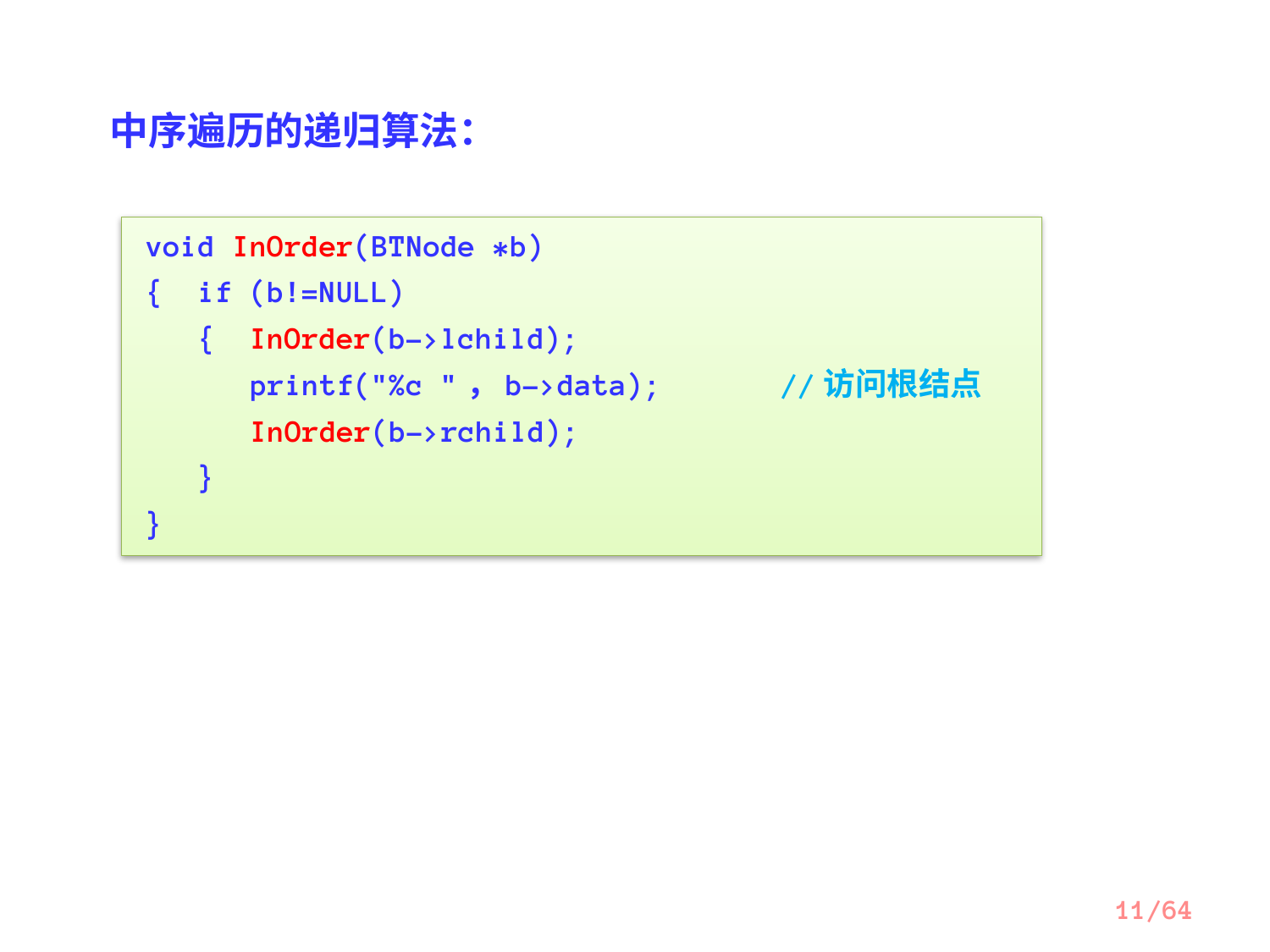

中序遍历的递归算法：
void InOrder(BTNode *b)
{  if (b!=NULL)
   {  InOrder(b->lchild);
      printf("%c "，b->data); 	//访问根结点
      InOrder(b->rchild);
   }
}
11/64